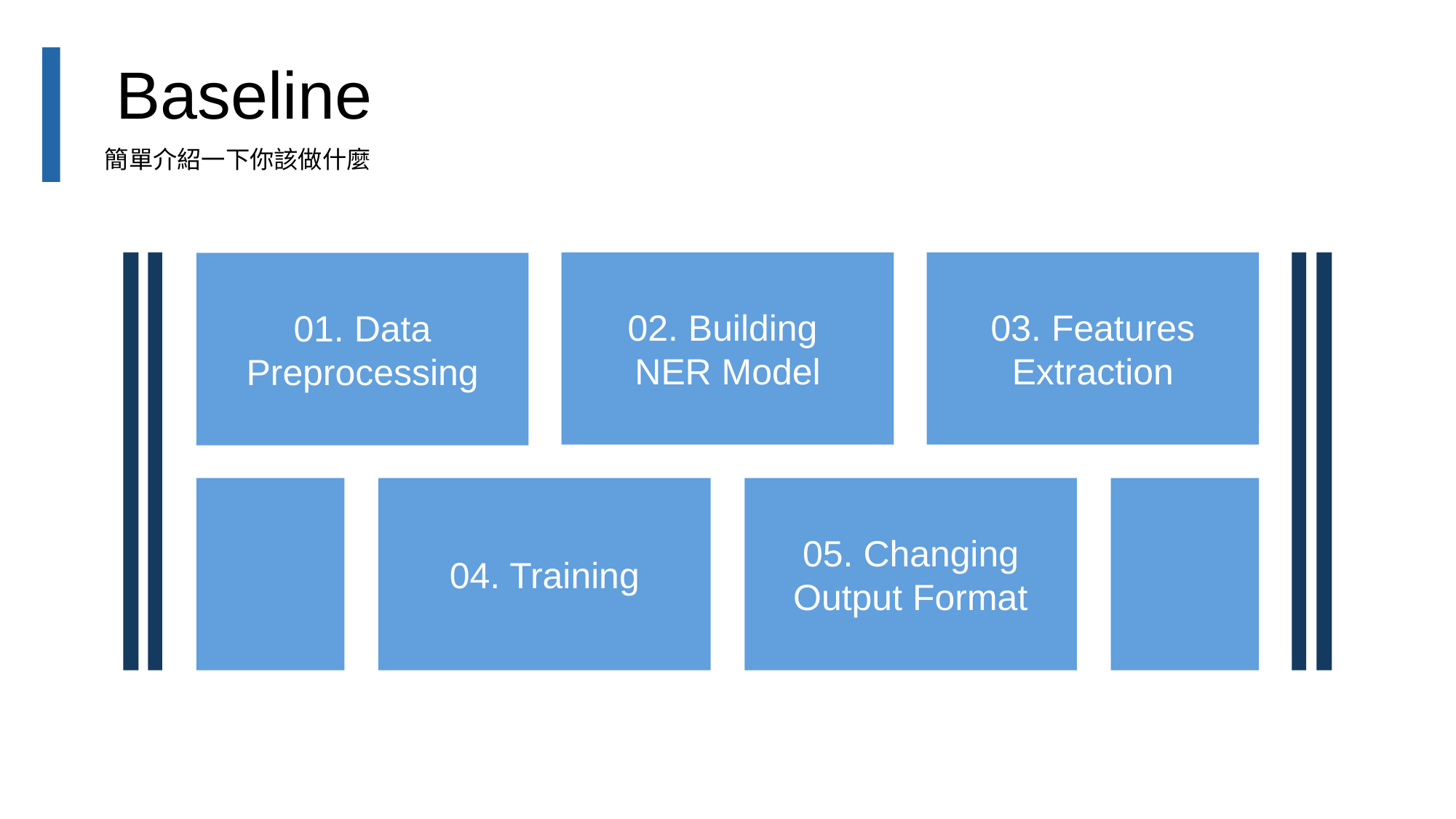

Baseline
簡單介紹一下你該做什麼

02. Building
NER Model
03. Features
Extraction
01. Data
Preprocessing

04. Training
05. Changing
Output Format